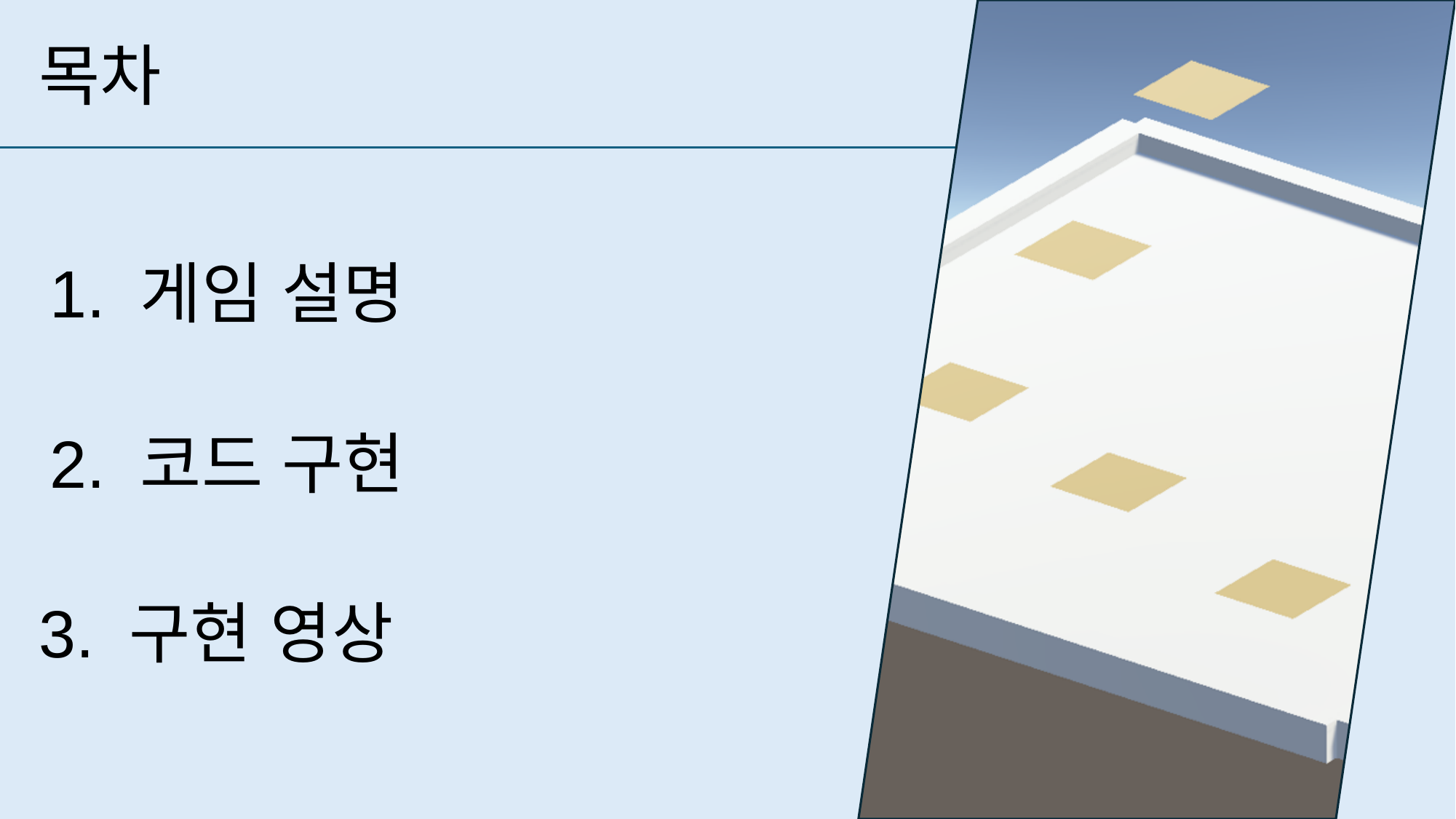

목차
1. 게임 설명
2. 코드 구현
3. 구현 영상